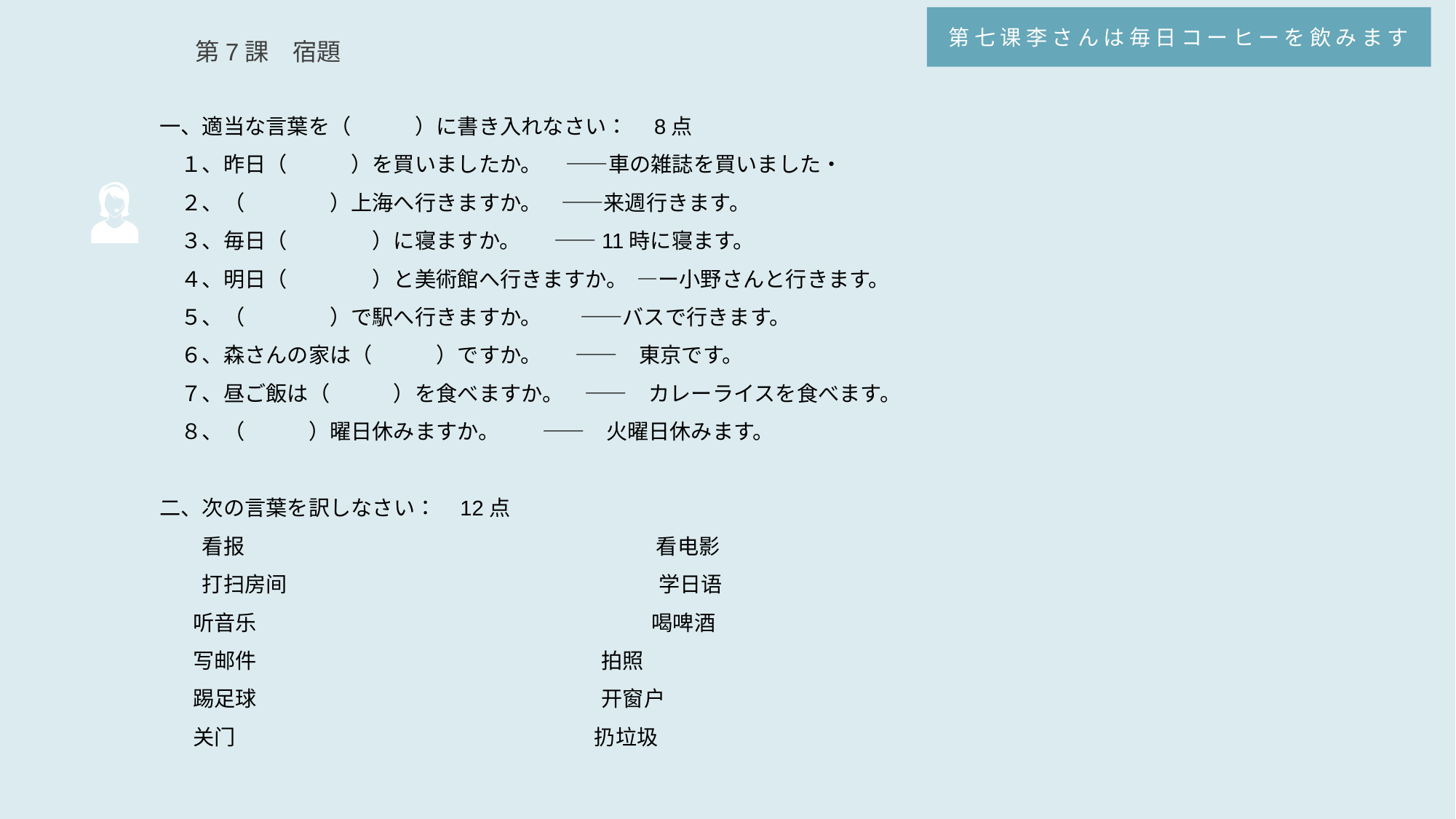

第七课李さんは毎日コーヒーを飲みます
第7課　宿題
一、適当な言葉を（　　　）に書き入れなさい：　8点
　１、昨日（　　　）を買いましたか。     ——車の雑誌を買いました・
　２、（　　　　）上海へ行きますか。    ——来週行きます。
　３、毎日（　　　　）に寝ますか。       ——11時に寝ます。
　４、明日（　　　　）と美術館へ行きますか。  —ー小野さんと行きます。
　５、（　　　　）で駅へ行きますか。        ——バスで行きます。
　６、森さんの家は（　　　）ですか。       ——　東京です。
　７、昼ご飯は（　　　）を食べますか。　——　カレーライスを食べます。
　８、（　　　）曜日休みますか。　　——　火曜日休みます。

二、次の言葉を訳しなさい：    12点
　　看报                                          　　　　　　　　　　看电影
　　打扫房间                                    　　　　　　　　　  学日语
      听音乐                                         　　　　　　　　　  喝啤酒
      写邮件                                                                         拍照
      踢足球                                                                         开窗户
      关门                                                                            扔垃圾